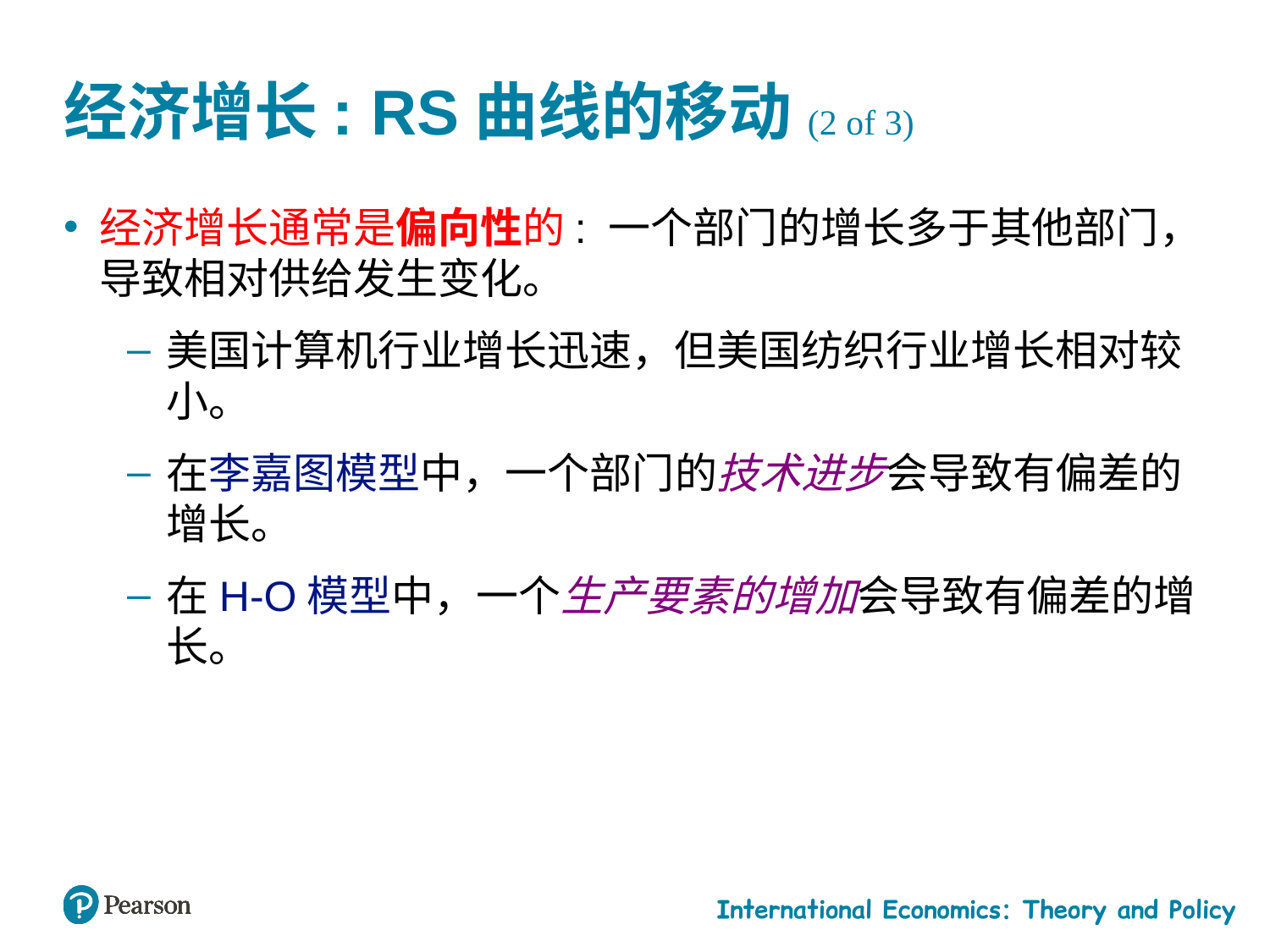

# 经济增长: RS曲线的移动(2 of 3)
经济增长通常是偏向性的: 一个部门的增长多于其他部门，导致相对供给发生变化。
美国计算机行业增长迅速，但美国纺织行业增长相对较小。
在李嘉图模型中，一个部门的技术进步会导致有偏差的增长。
在H-O模型中，一个生产要素的增加会导致有偏差的增长。